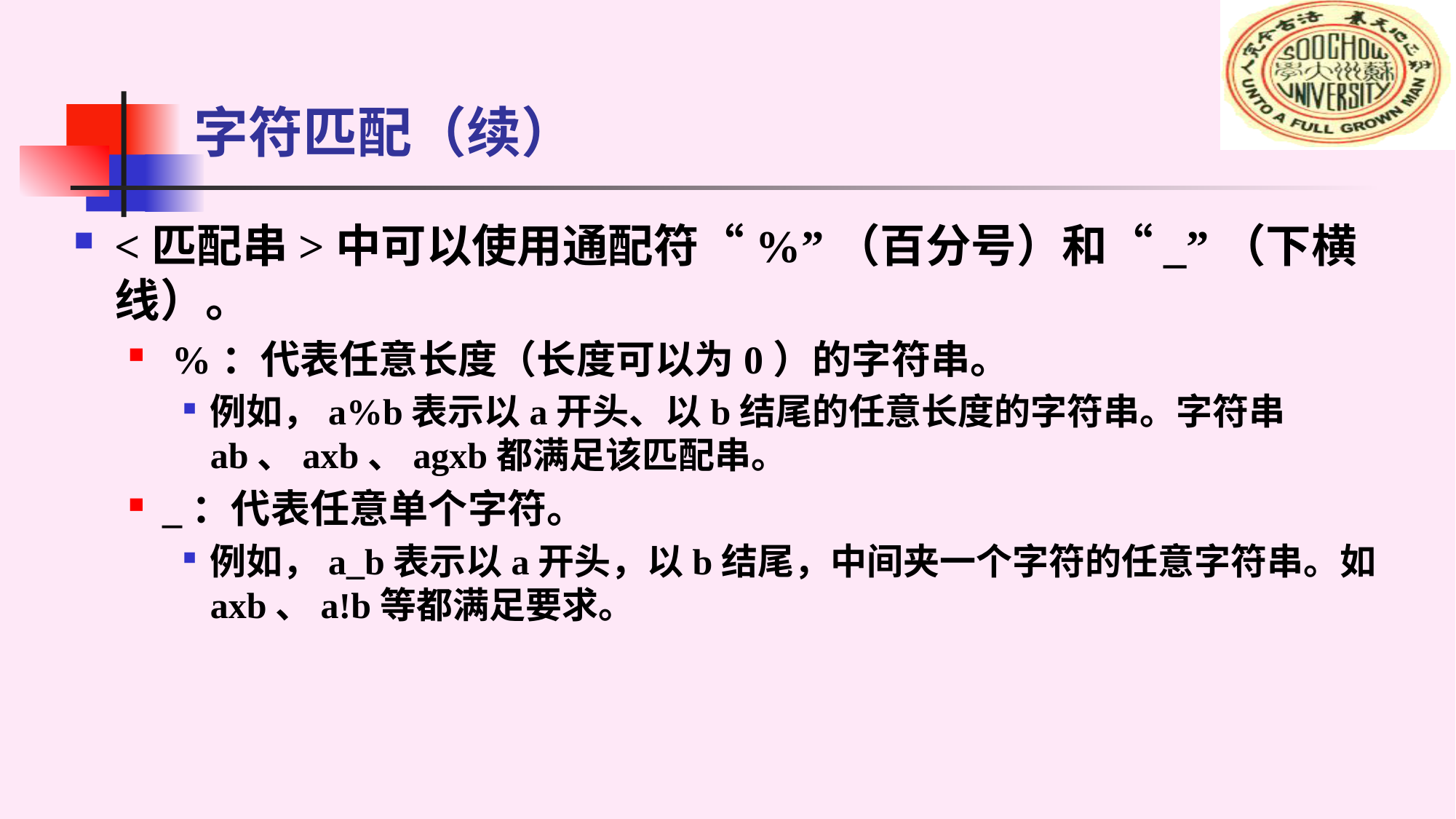

# 字符匹配（续）
<匹配串>中可以使用通配符“%”（百分号）和“_”（下横线）。
 %：代表任意长度（长度可以为0）的字符串。
例如，a%b表示以a开头、以b结尾的任意长度的字符串。字符串ab、axb、agxb都满足该匹配串。
_：代表任意单个字符。
例如，a_b表示以a开头，以b结尾，中间夹一个字符的任意字符串。如axb、a!b等都满足要求。